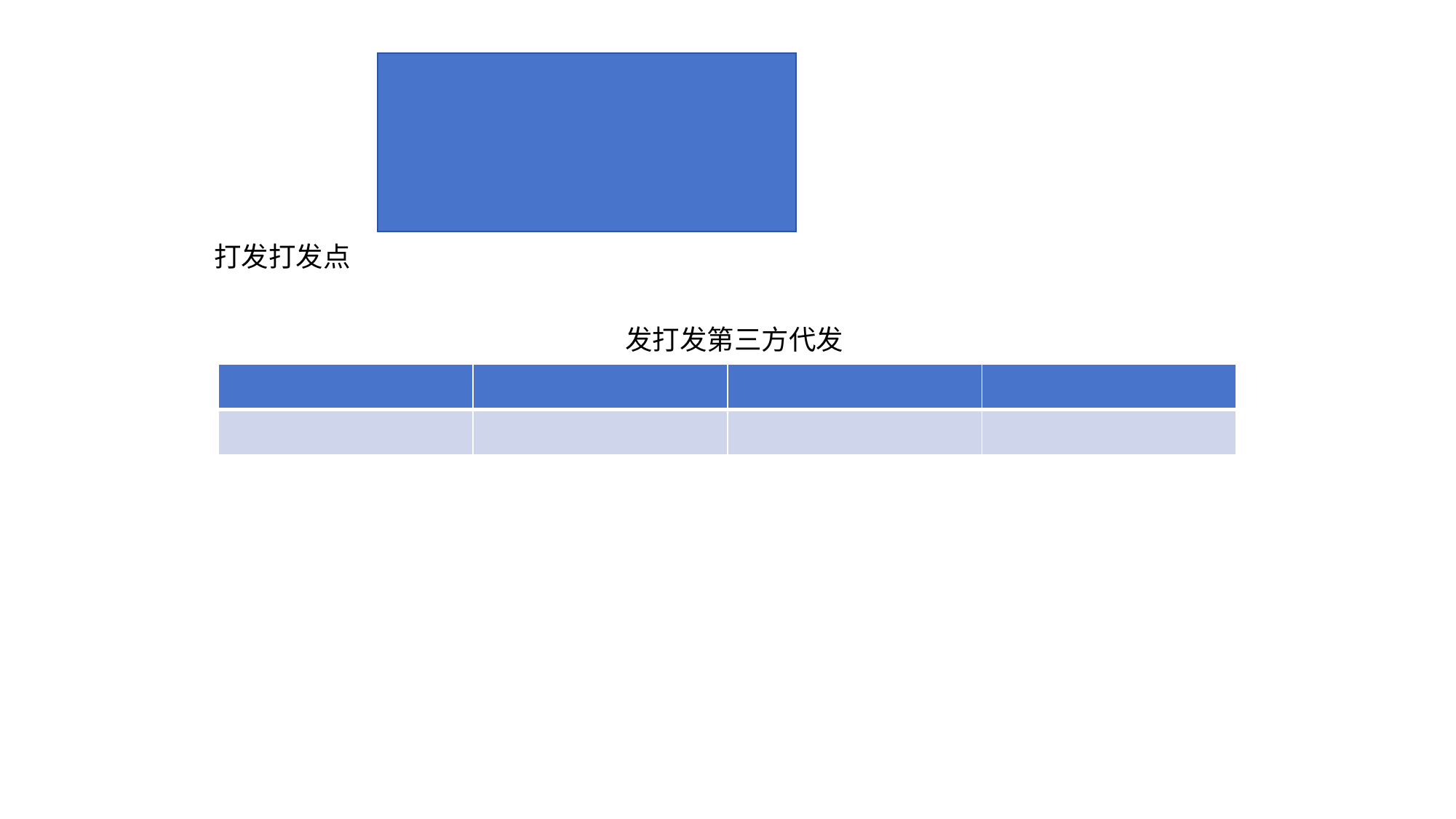

打发打发点
发打发第三方代发
|  |  |  |  |
| --- | --- | --- | --- |
|  |  |  |  |